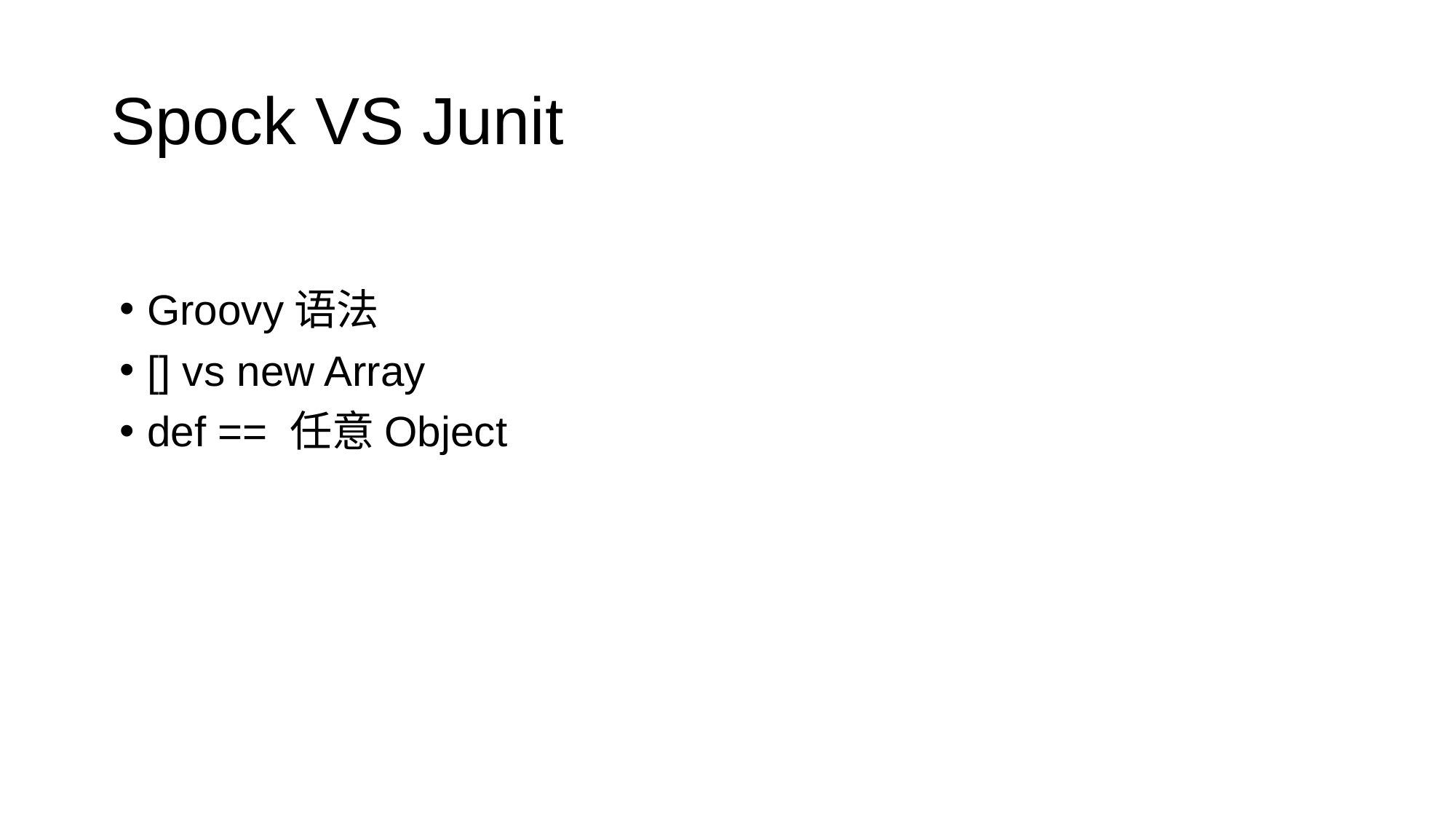

# Spock VS Junit
Groovy语法
[] vs new Array
def == 任意Object